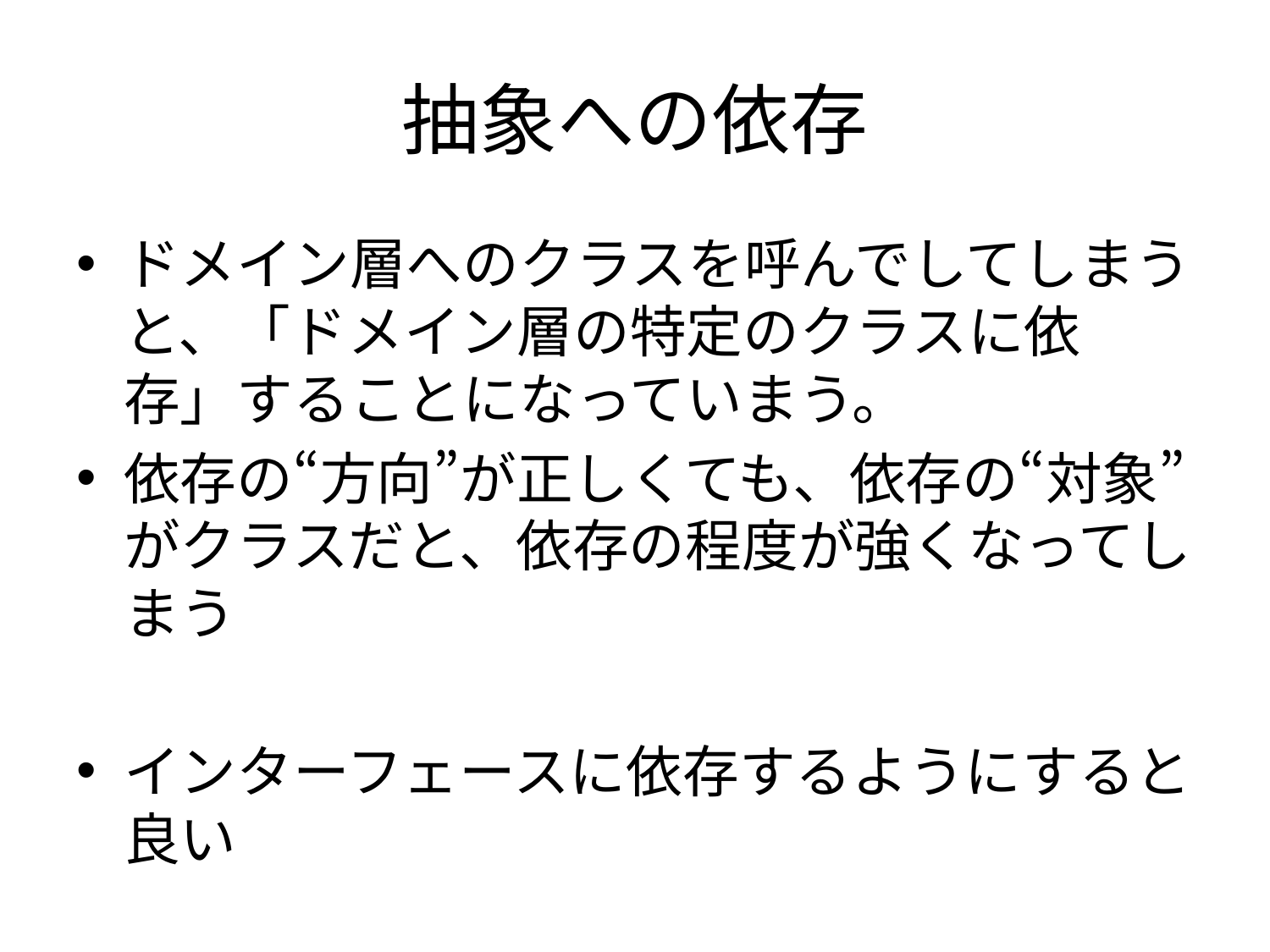

# 抽象への依存
ドメイン層へのクラスを呼んでしてしまうと、「ドメイン層の特定のクラスに依存」することになっていまう。
依存の“方向”が正しくても、依存の“対象”がクラスだと、依存の程度が強くなってしまう

インターフェースに依存するようにすると良い